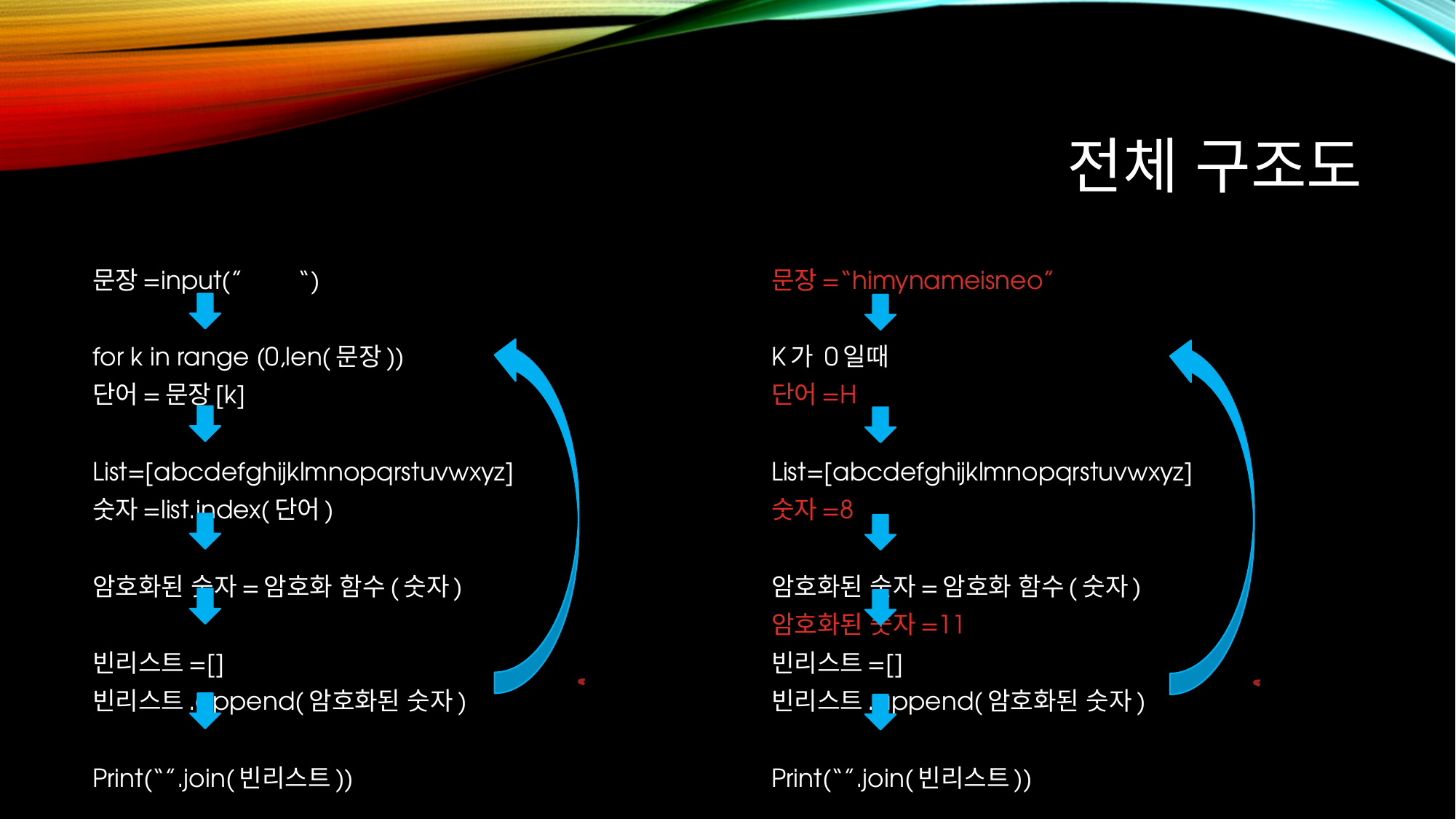

# 전체 구조도
문장=input(”        “)

for k in range (0,len(문장))
단어=문장[k]

List=[abcdefghijklmnopqrstuvwxyz]
숫자=list.index(단어)

암호화된 숫자=암호화 함수(숫자)

빈리스트=[]
빈리스트.append(암호화된 숫자)

Print(“”.join(빈리스트))

문장=“himynameisneo”

K가 0일때
단어=H

List=[abcdefghijklmnopqrstuvwxyz]
숫자=8

암호화된 숫자=암호화 함수(숫자)
암호화된 숫자=11
빈리스트=[]
빈리스트.append(암호화된 숫자)

Print(“”.join(빈리스트))